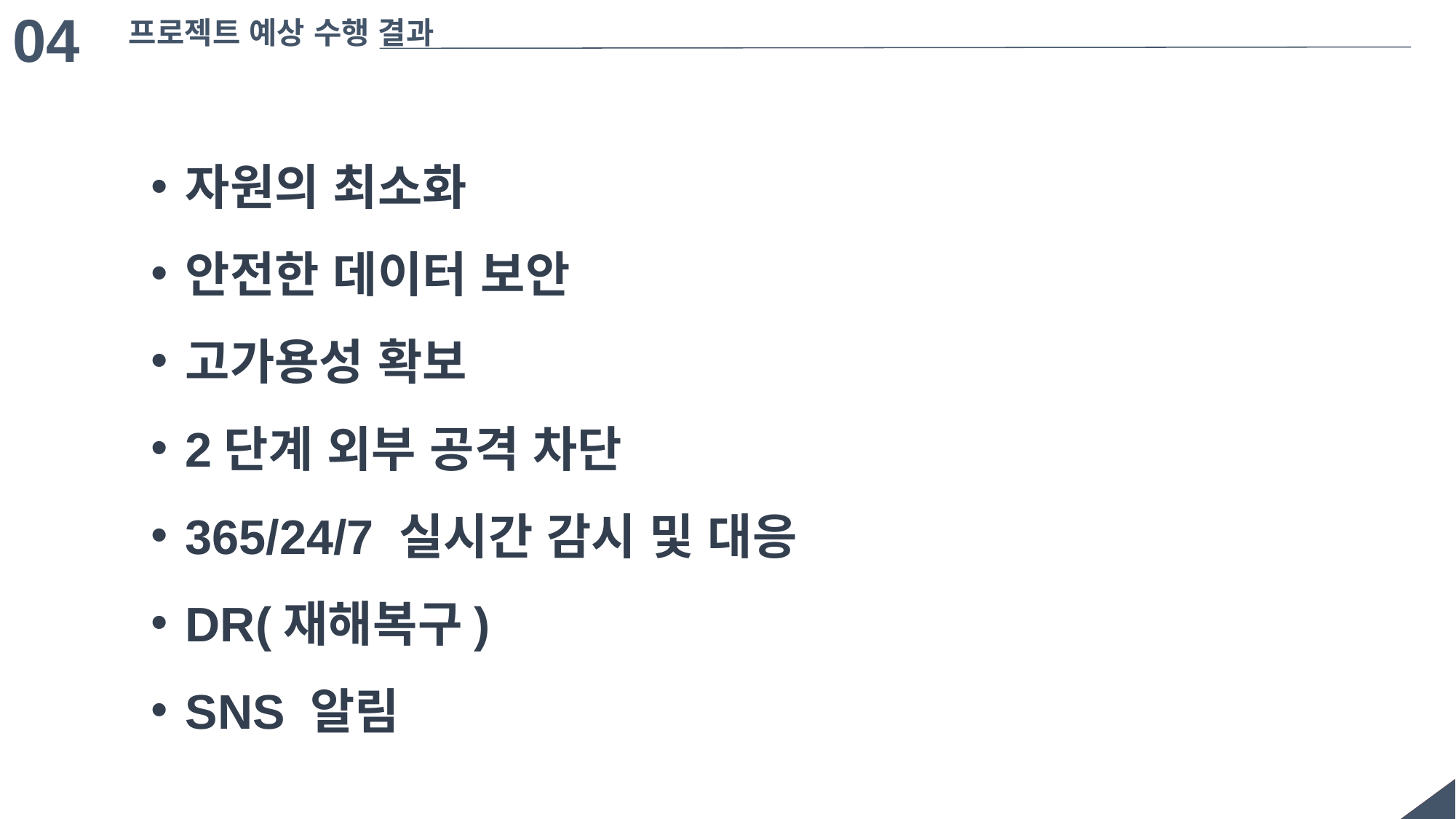

04
프로젝트 예상 수행 결과
자원의 최소화
안전한 데이터 보안
고가용성 확보
2단계 외부 공격 차단
365/24/7 실시간 감시 및 대응
DR(재해복구)
SNS 알림